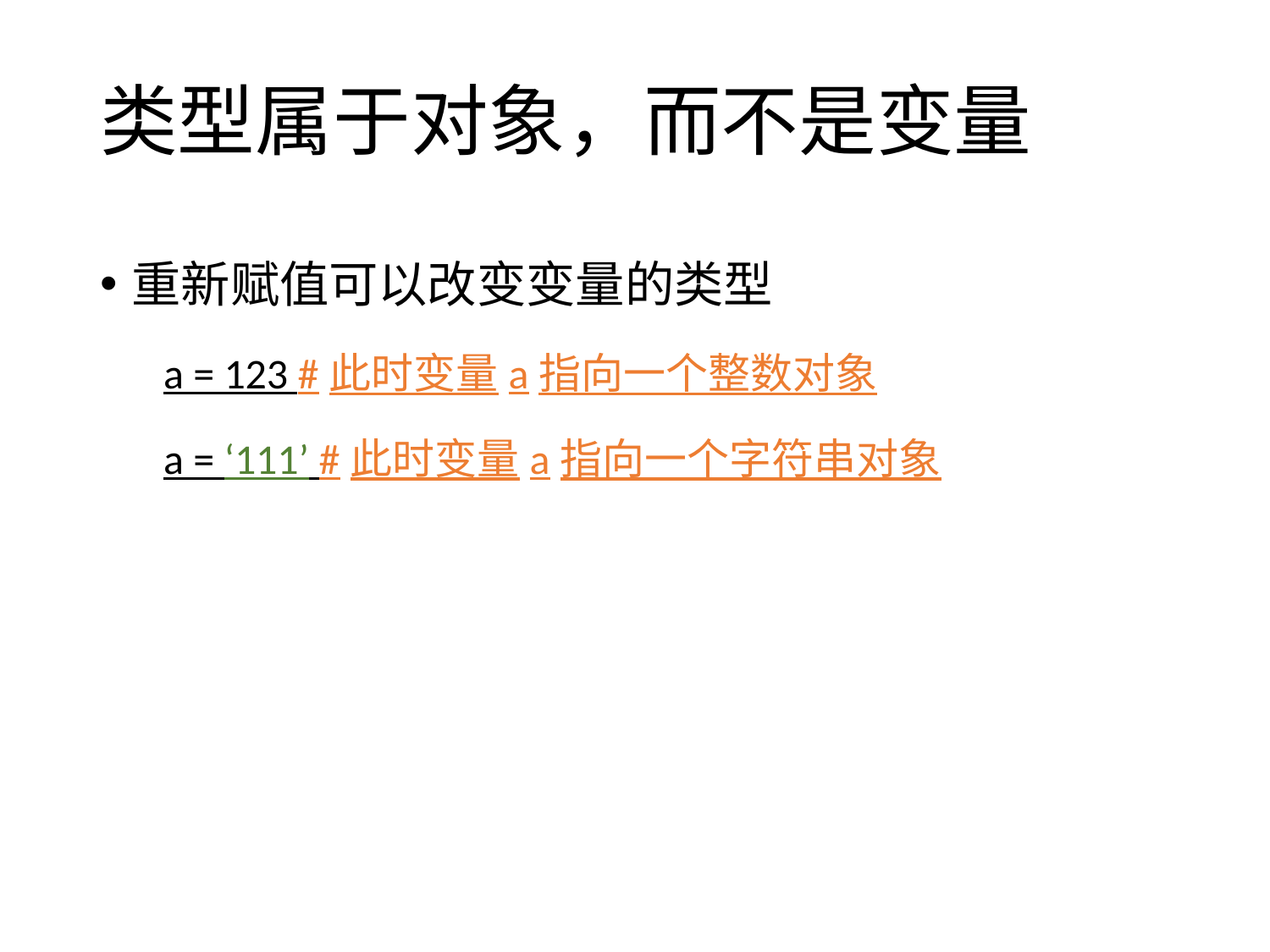

# 类型属于对象，而不是变量
重新赋值可以改变变量的类型
a = 123 #此时变量a指向一个整数对象
a = ‘111’ #此时变量a指向一个字符串对象